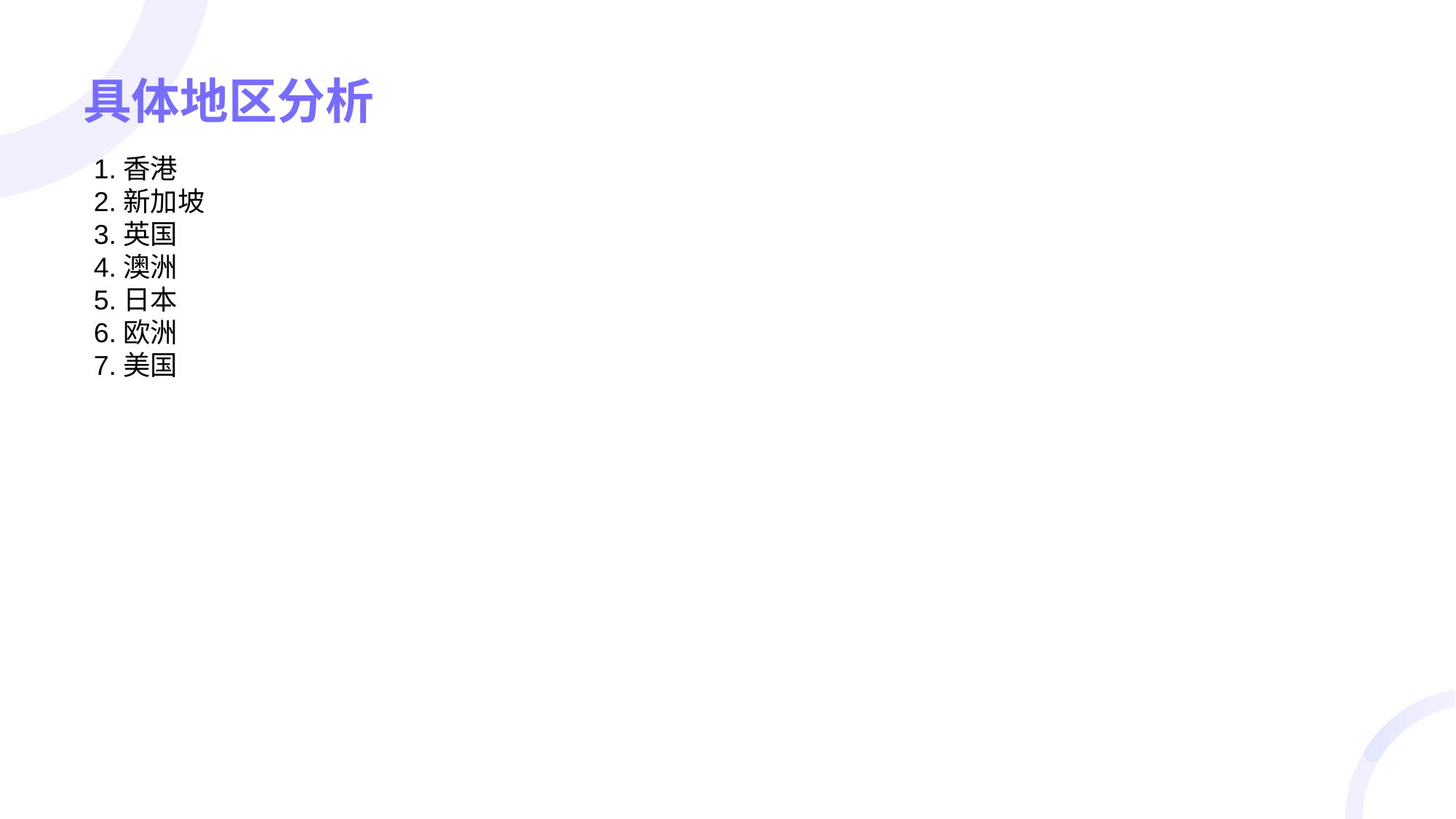

# 具体地区分析
1.香港
2.新加坡
3.英国
4.澳洲
5.日本
6.欧洲
7.美国